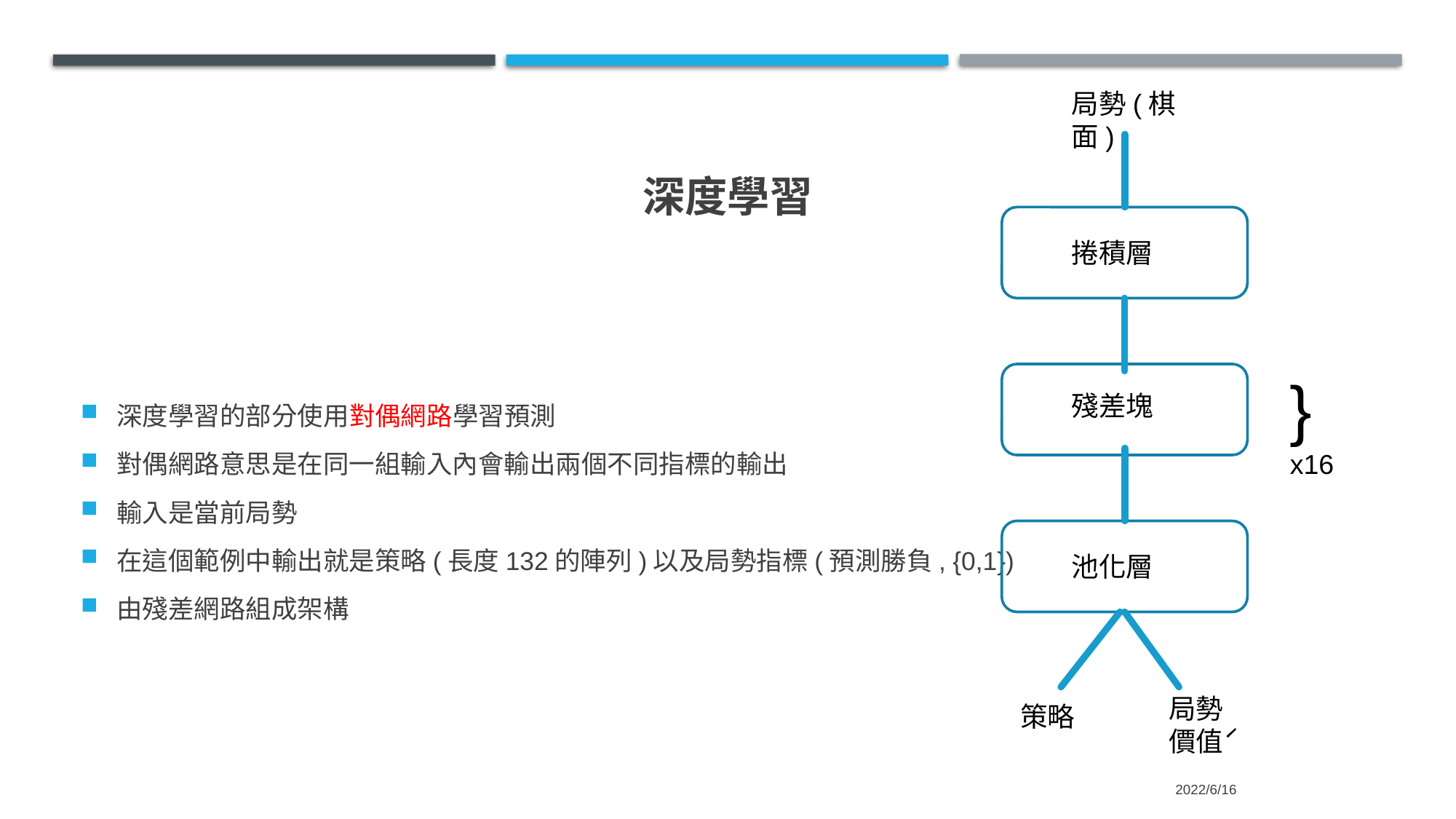

局勢(棋面)
# 深度學習

捲積層
深度學習的部分使用對偶網路學習預測
對偶網路意思是在同一組輸入內會輸出兩個不同指標的輸出
輸入是當前局勢
在這個範例中輸出就是策略(長度132的陣列)以及局勢指標(預測勝負, {0,1})
由殘差網路組成架構
} x16

殘差塊

池化層
局勢價值ˊ
策略
2022/6/16